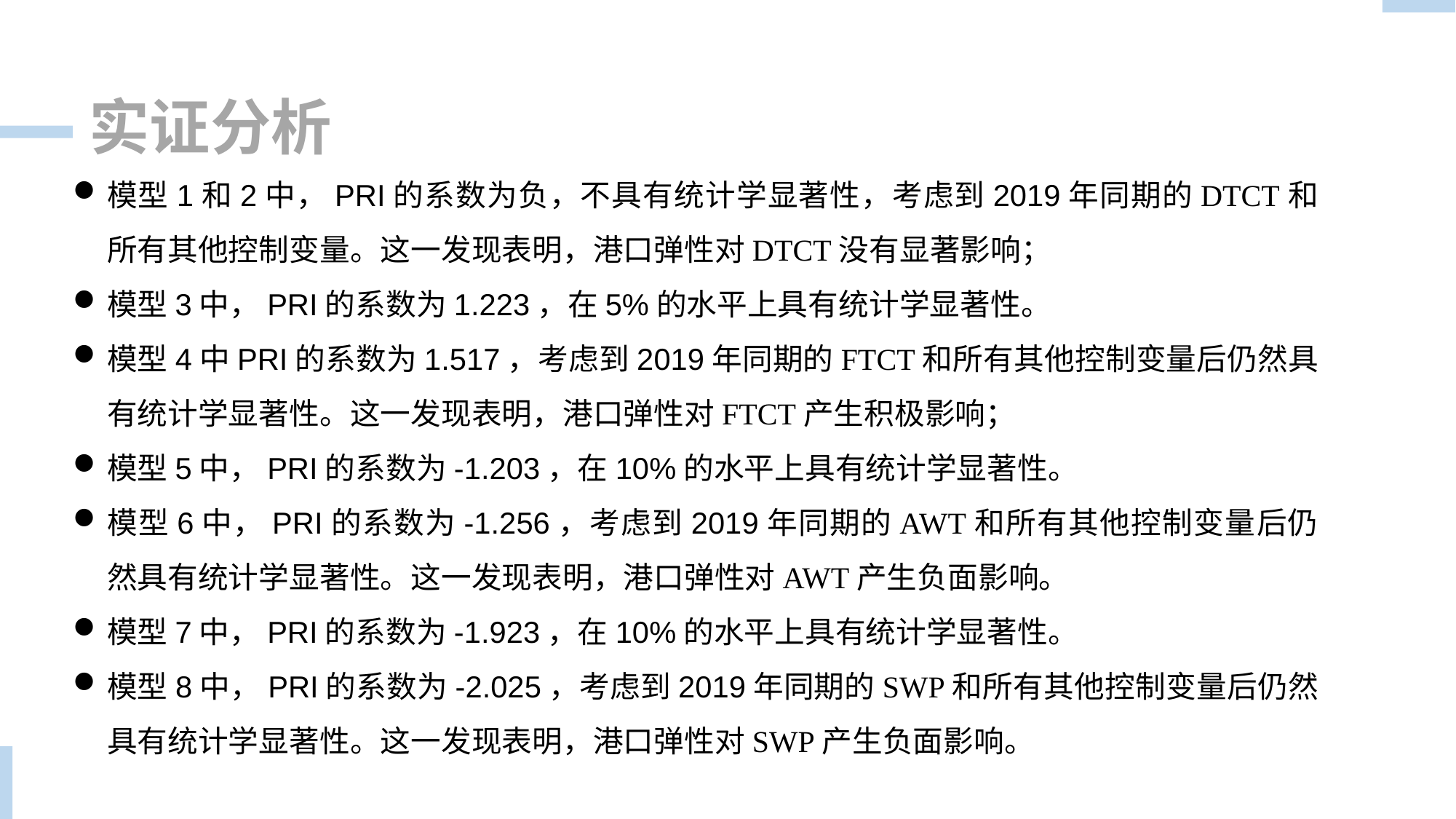

实证分析
模型1和2中，PRI的系数为负，不具有统计学显著性，考虑到2019年同期的DTCT和所有其他控制变量。这一发现表明，港口弹性对DTCT没有显著影响；
模型3中，PRI的系数为1.223，在5%的水平上具有统计学显著性。
模型4中PRI的系数为1.517，考虑到2019年同期的FTCT和所有其他控制变量后仍然具有统计学显著性。这一发现表明，港口弹性对FTCT产生积极影响；
模型5中，PRI的系数为-1.203，在10%的水平上具有统计学显著性。
模型6中，PRI的系数为-1.256，考虑到2019年同期的AWT和所有其他控制变量后仍然具有统计学显著性。这一发现表明，港口弹性对AWT产生负面影响。
模型7中，PRI的系数为-1.923，在10%的水平上具有统计学显著性。
模型8中，PRI的系数为-2.025，考虑到2019年同期的SWP和所有其他控制变量后仍然具有统计学显著性。这一发现表明，港口弹性对SWP产生负面影响。